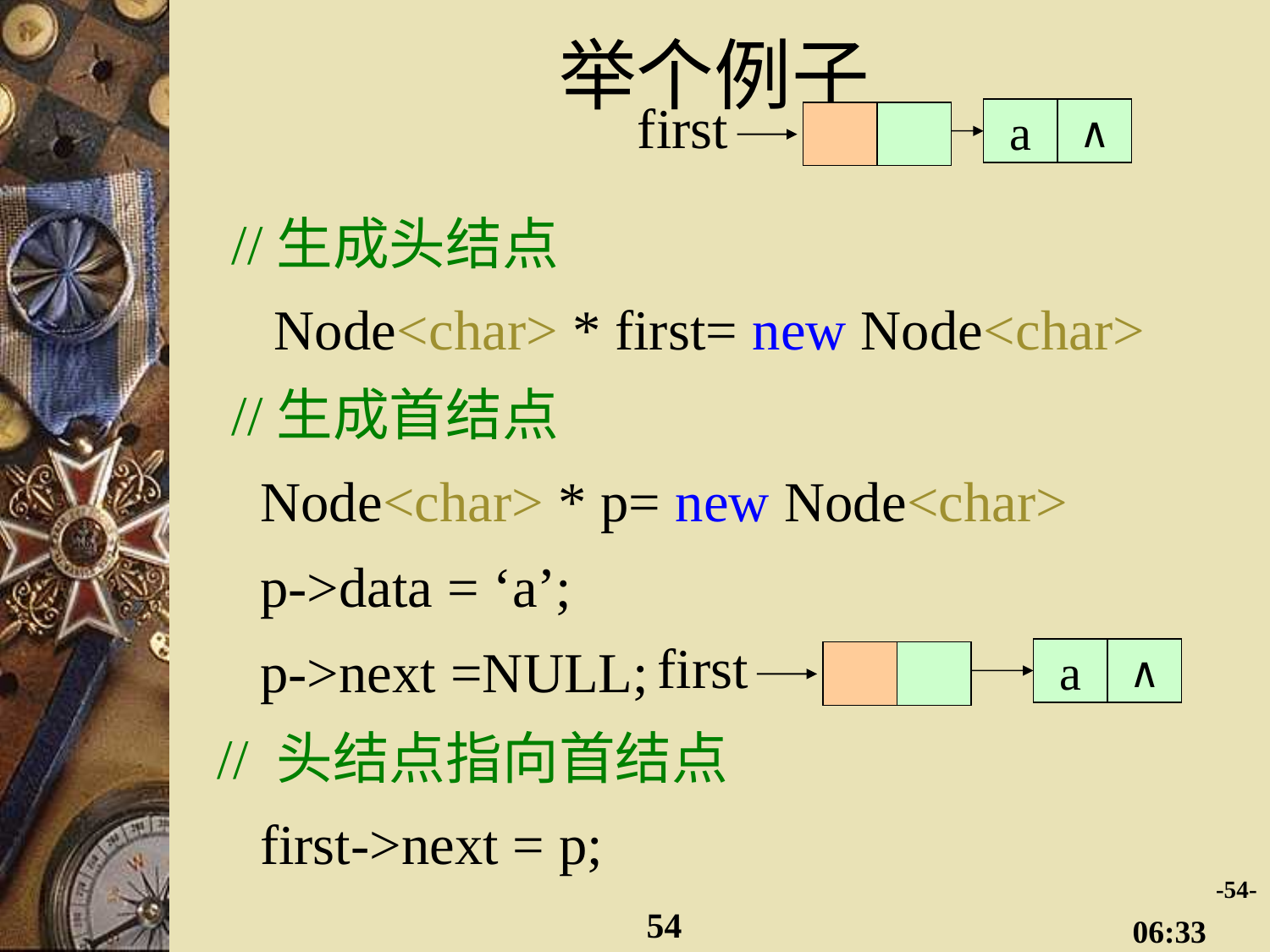

# 举个例子
first
a
∧

  //生成头结点
     Node<char> * first= new Node<char>
  //生成首结点
    Node<char> * p= new Node<char>
    p->data = ‘a’;
    p->next =NULL;
 // 头结点指向首结点
    first->next = p;
first

a
∧

-54-